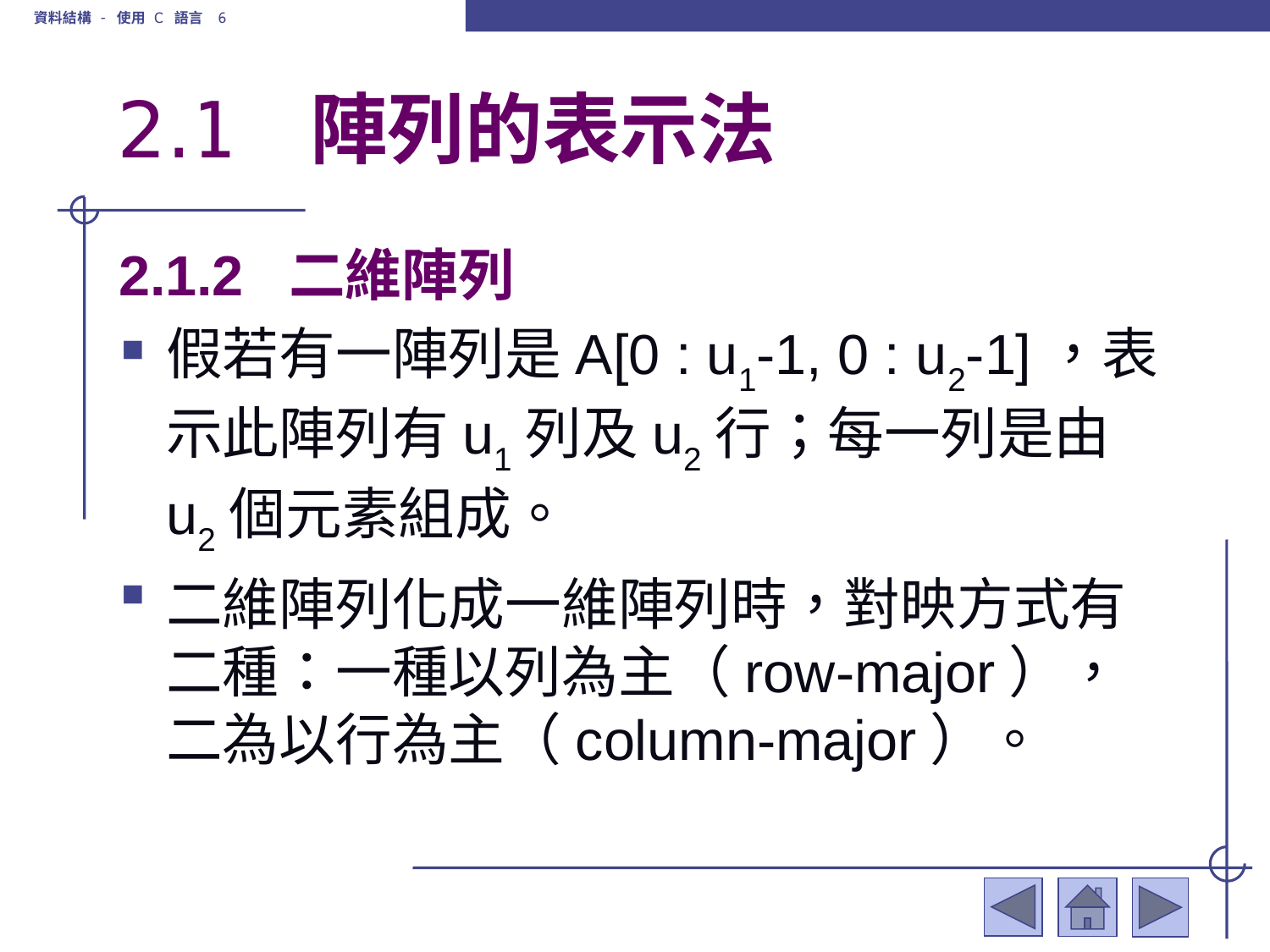

資料結構 - 使用 C 語言   6
# 2.1	  陣列的表示法
2.1.2  二維陣列
假若有一陣列是A[0 : u1-1, 0 : u2-1]，表示此陣列有u1列及u2行；每一列是由u2個元素組成。
二維陣列化成一維陣列時，對映方式有二種：一種以列為主（row-major），二為以行為主（column-major）。